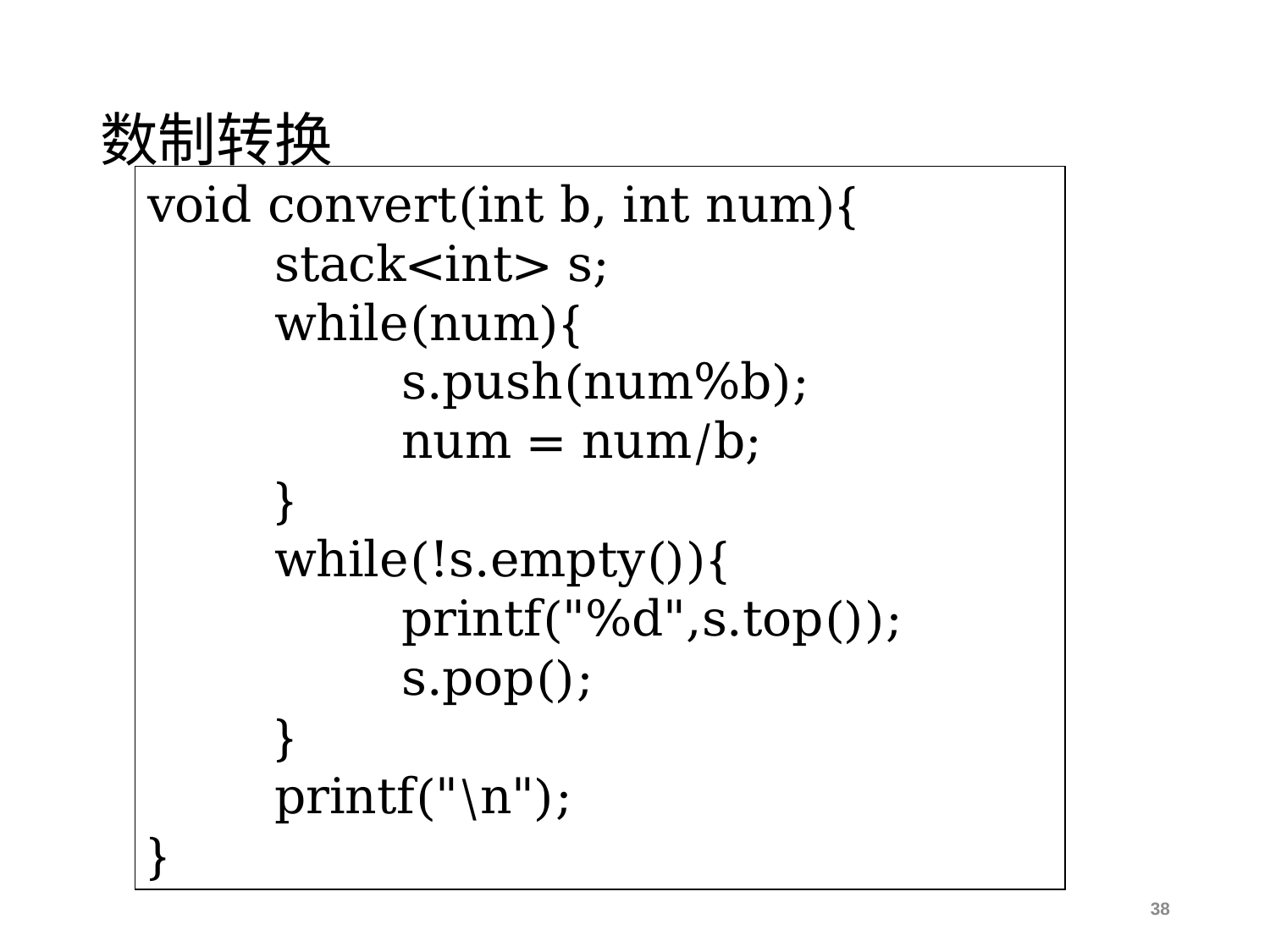

# 数制转换
void convert(int b, int num){
	stack<int> s;
	while(num){
		s.push(num%b);
		num = num/b;
	}
	while(!s.empty()){
		printf("%d",s.top());
		s.pop();
	}
	printf("\n");
}
38